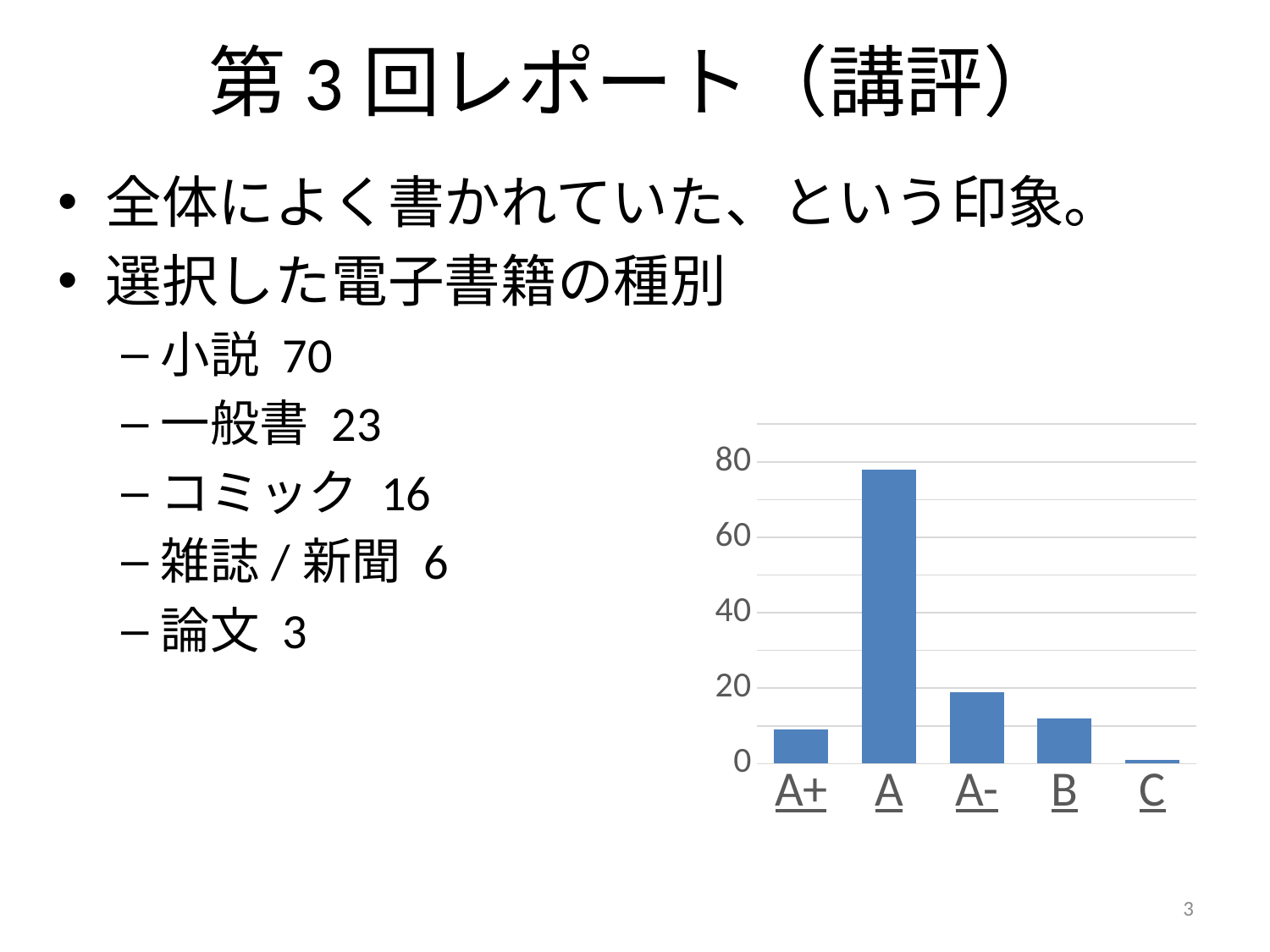

# 第3回レポート（講評）
全体によく書かれていた、という印象。
選択した電子書籍の種別
小説 70
一般書 23
コミック 16
雑誌/新聞 6
論文 3

### Chart

| Category |  |
|---|---|
| A+ | 9.0 |
| A | 78.0 |
| A- | 19.0 |
| B | 12.0 |
| C | 1.0 |
3